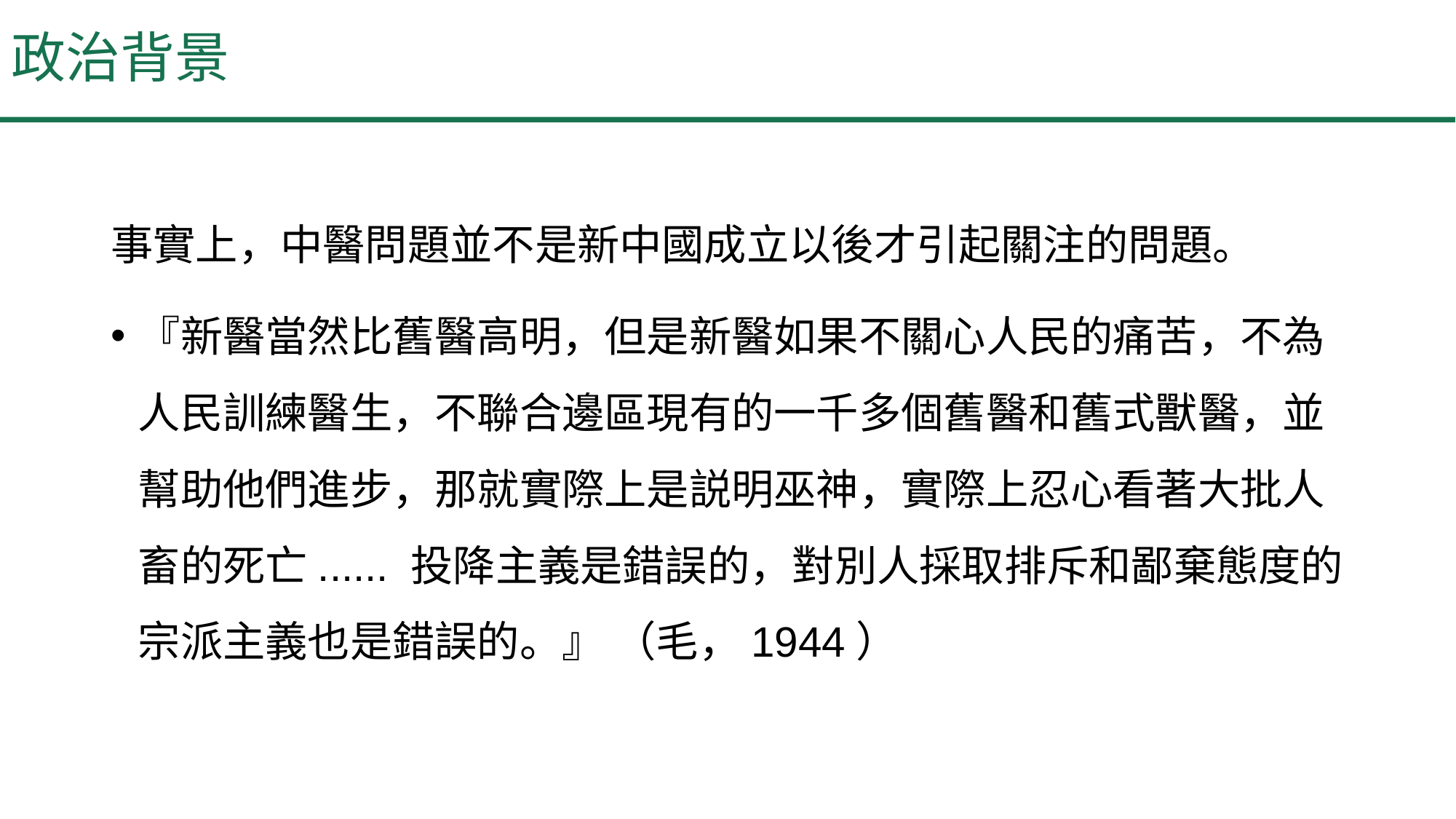

# 政治背景
事實上，中醫問題並不是新中國成立以後才引起關注的問題。
『新醫當然比舊醫高明，但是新醫如果不關心人民的痛苦，不為人民訓練醫生，不聯合邊區現有的一千多個舊醫和舊式獸醫，並幫助他們進步，那就實際上是説明巫神，實際上忍心看著大批人畜的死亡...... 投降主義是錯誤的，對別人採取排斥和鄙棄態度的宗派主義也是錯誤的。』 （毛，1944）